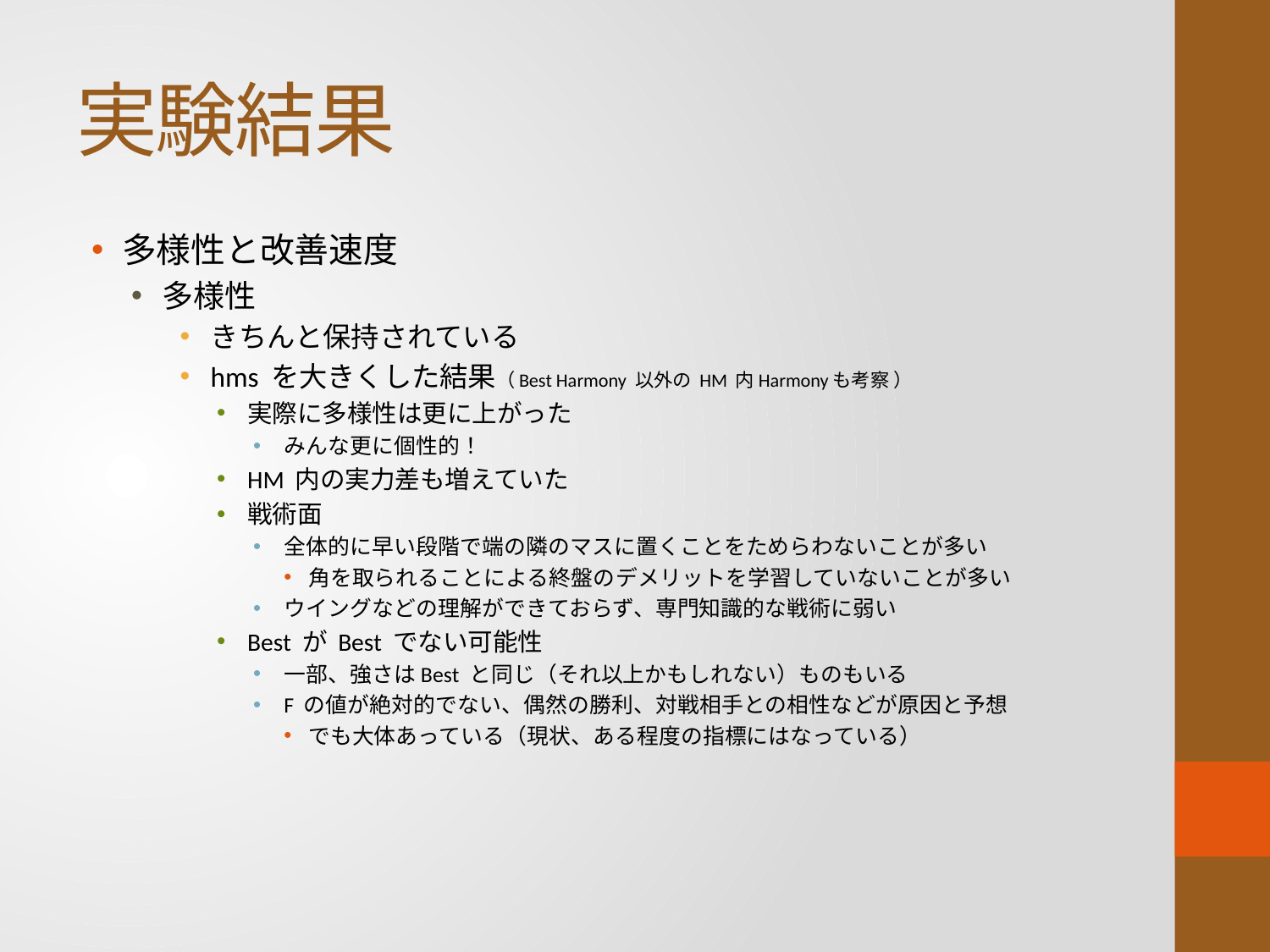

# 実験結果
多様性と改善速度
多様性
きちんと保持されている
hms を大きくした結果（Best Harmony 以外の HM 内Harmonyも考察 ）
実際に多様性は更に上がった
みんな更に個性的！
HM 内の実力差も増えていた
戦術面
全体的に早い段階で端の隣のマスに置くことをためらわないことが多い
角を取られることによる終盤のデメリットを学習していないことが多い
ウイングなどの理解ができておらず、専門知識的な戦術に弱い
Best が Best でない可能性
一部、強さはBest と同じ（それ以上かもしれない）ものもいる
F の値が絶対的でない、偶然の勝利、対戦相手との相性などが原因と予想
でも大体あっている（現状、ある程度の指標にはなっている）